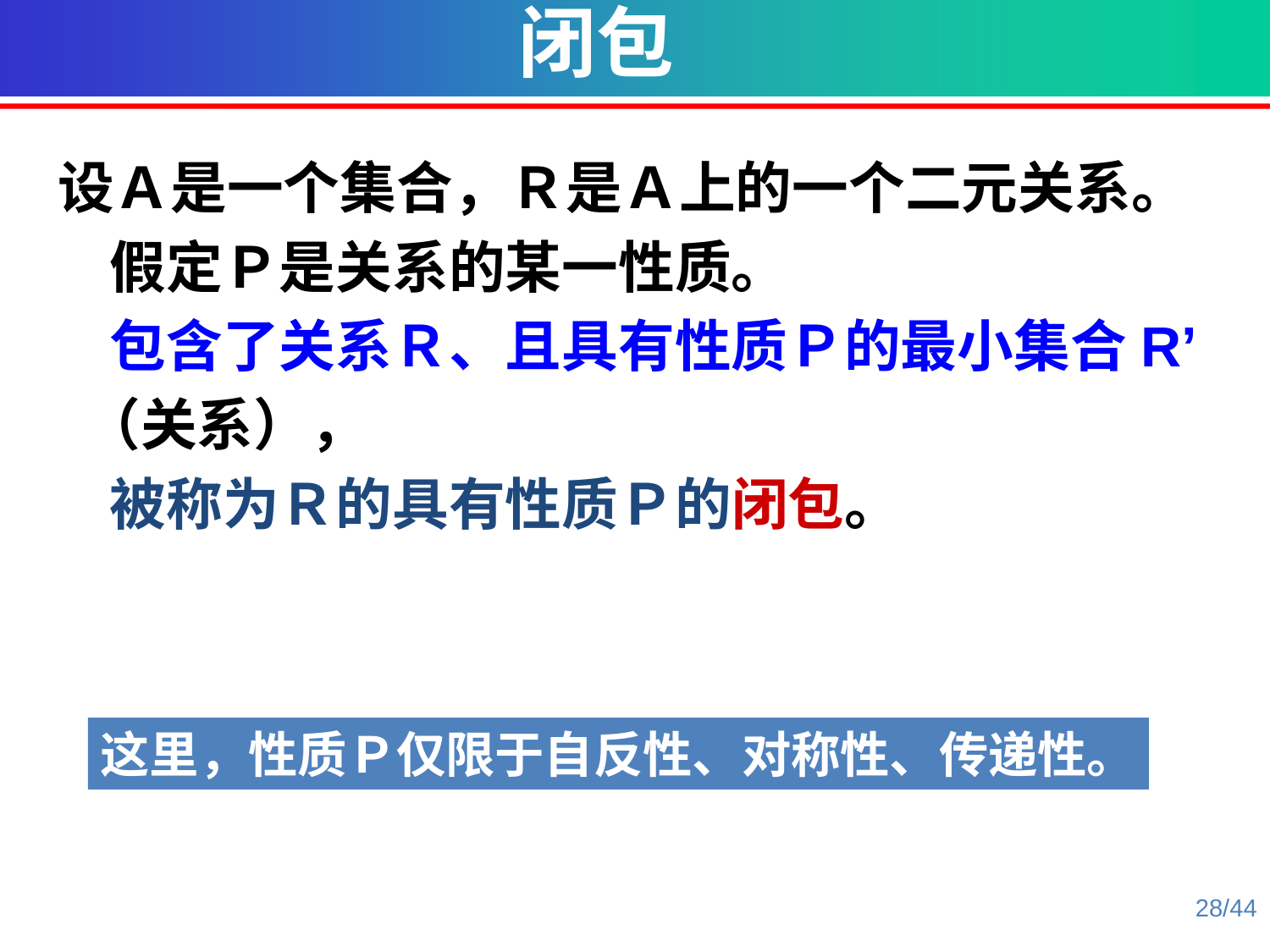

闭包
设Ａ是一个集合，Ｒ是Ａ上的一个二元关系。
   假定Ｐ是关系的某一性质。
   包含了关系Ｒ、且具有性质Ｐ的最小集合R’
 （关系），
   被称为Ｒ的具有性质Ｐ的闭包。

这里，性质Ｐ仅限于自反性、对称性、传递性。
28/44